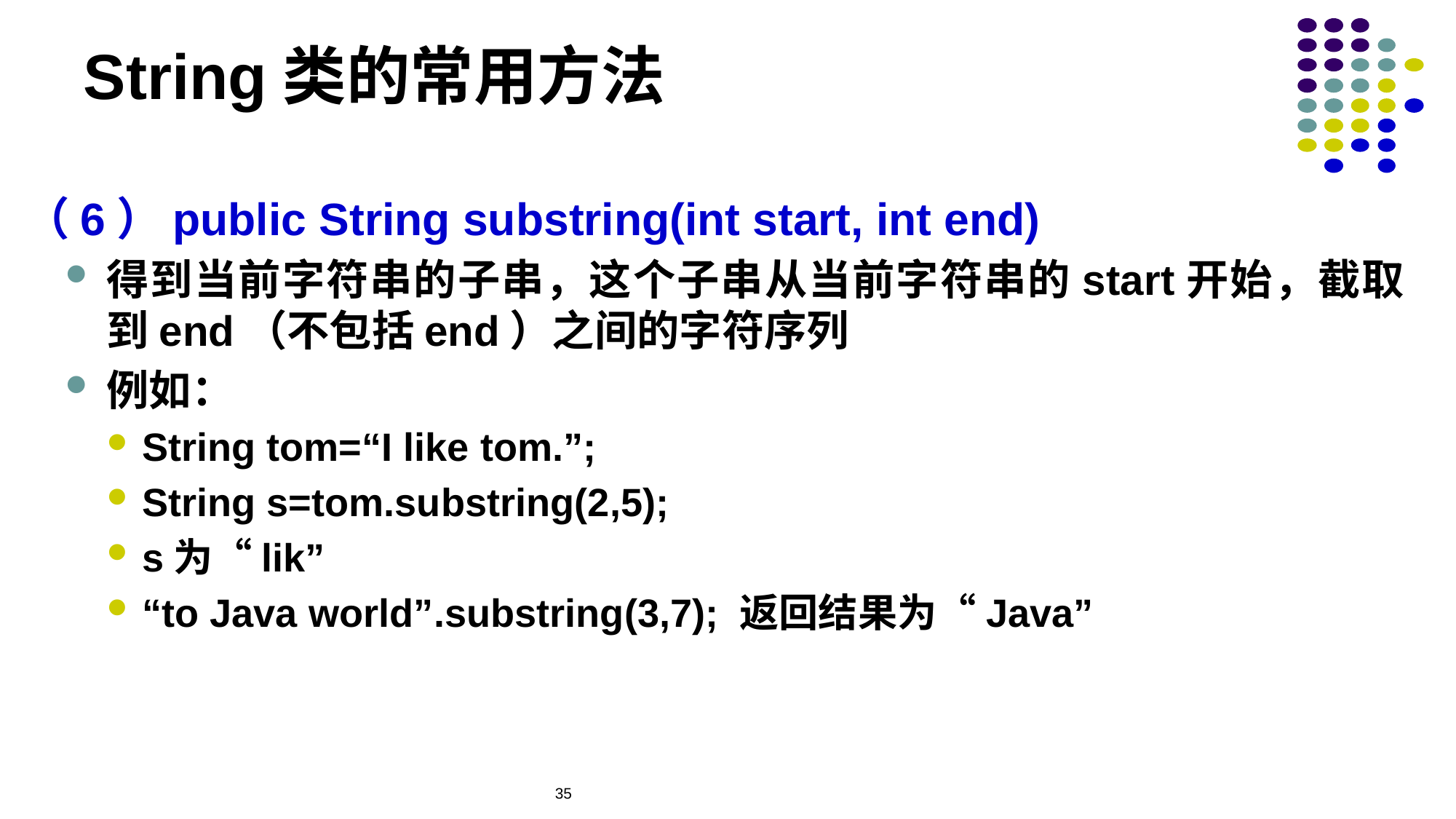

# String类的常用方法
（6）public String substring(int start, int end)
得到当前字符串的子串，这个子串从当前字符串的start开始，截取到end（不包括end）之间的字符序列
例如：
String tom=“I like tom.”;
String s=tom.substring(2,5);
s为“lik”
“to Java world”.substring(3,7); 返回结果为“Java”
35